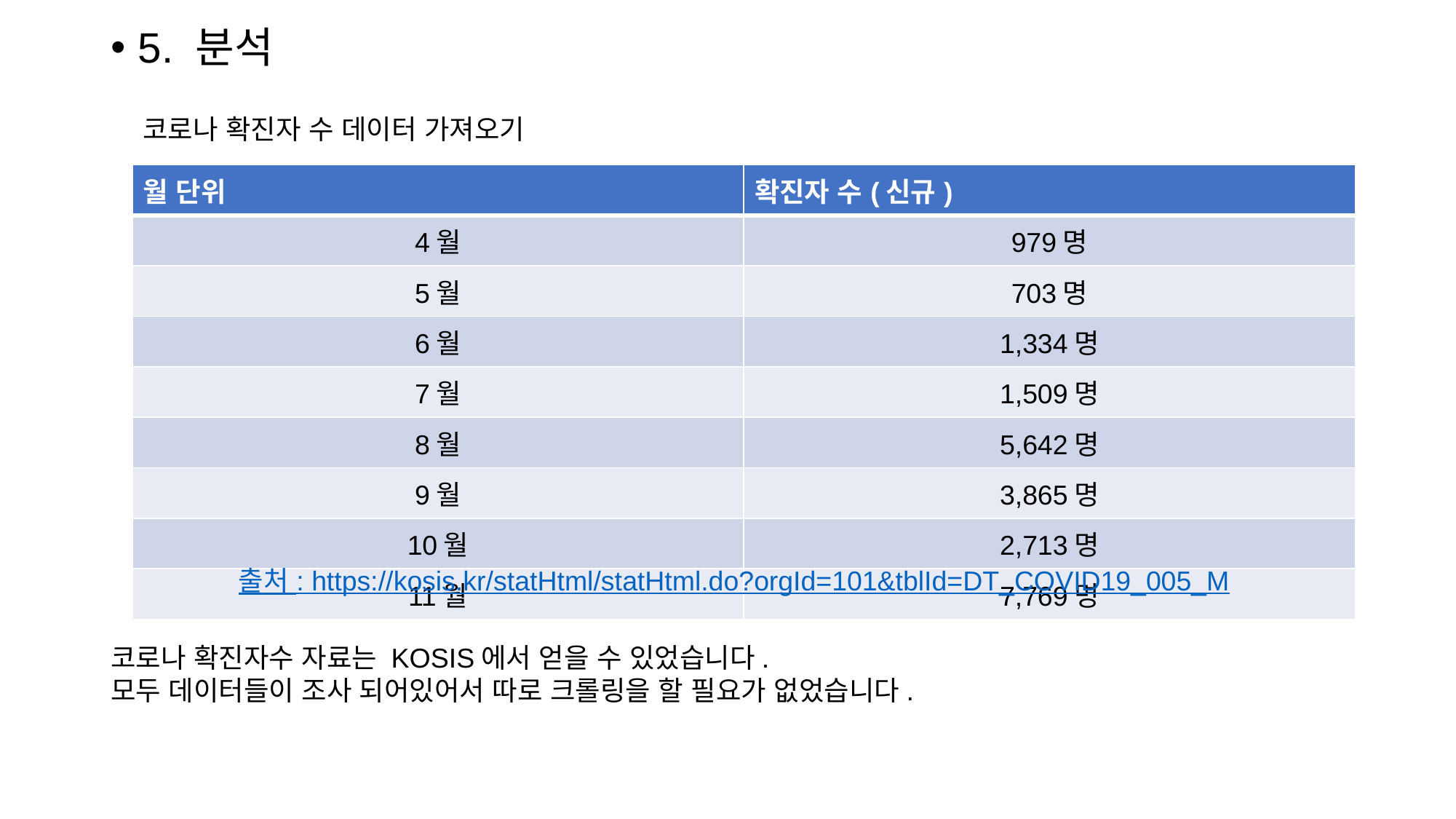

5. 분석
코로나 확진자 수 데이터 가져오기
| 월 단위 | 확진자 수(신규) |
| --- | --- |
| 4월 | 979명 |
| 5월 | 703명 |
| 6월 | 1,334명 |
| 7월 | 1,509명 |
| 8월 | 5,642명 |
| 9월 | 3,865명 |
| 10월 | 2,713명 |
| 11월 | 7,769명 |
출처 : https://kosis.kr/statHtml/statHtml.do?orgId=101&tblId=DT_COVID19_005_M
코로나 확진자수 자료는 KOSIS에서 얻을 수 있었습니다.
모두 데이터들이 조사 되어있어서 따로 크롤링을 할 필요가 없었습니다.